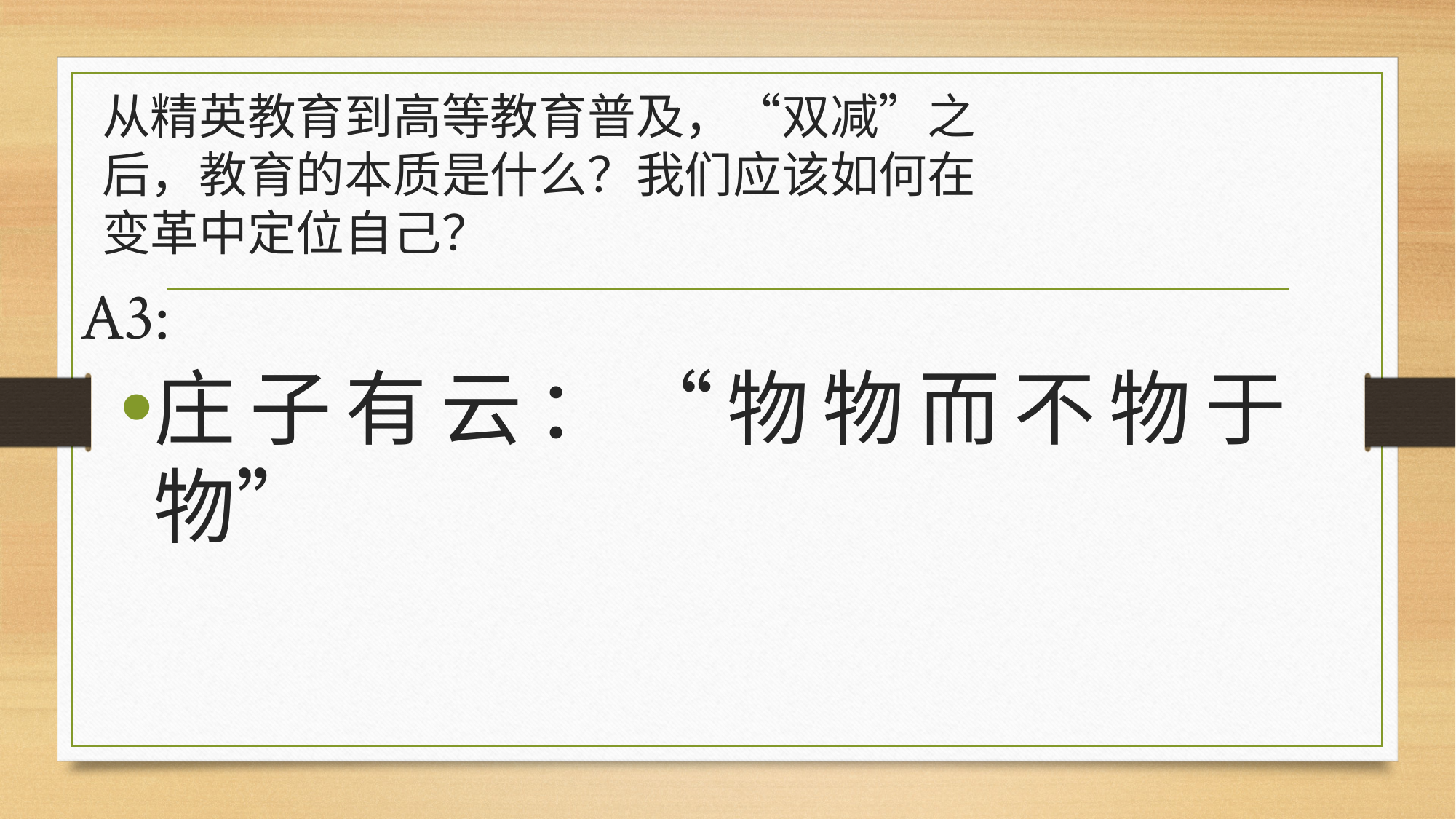

从精英教育到高等教育普及，“双减”之后，教育的本质是什么？我们应该如何在变革中定位自己？
# A3:
庄子有云：“物物而不物于物”